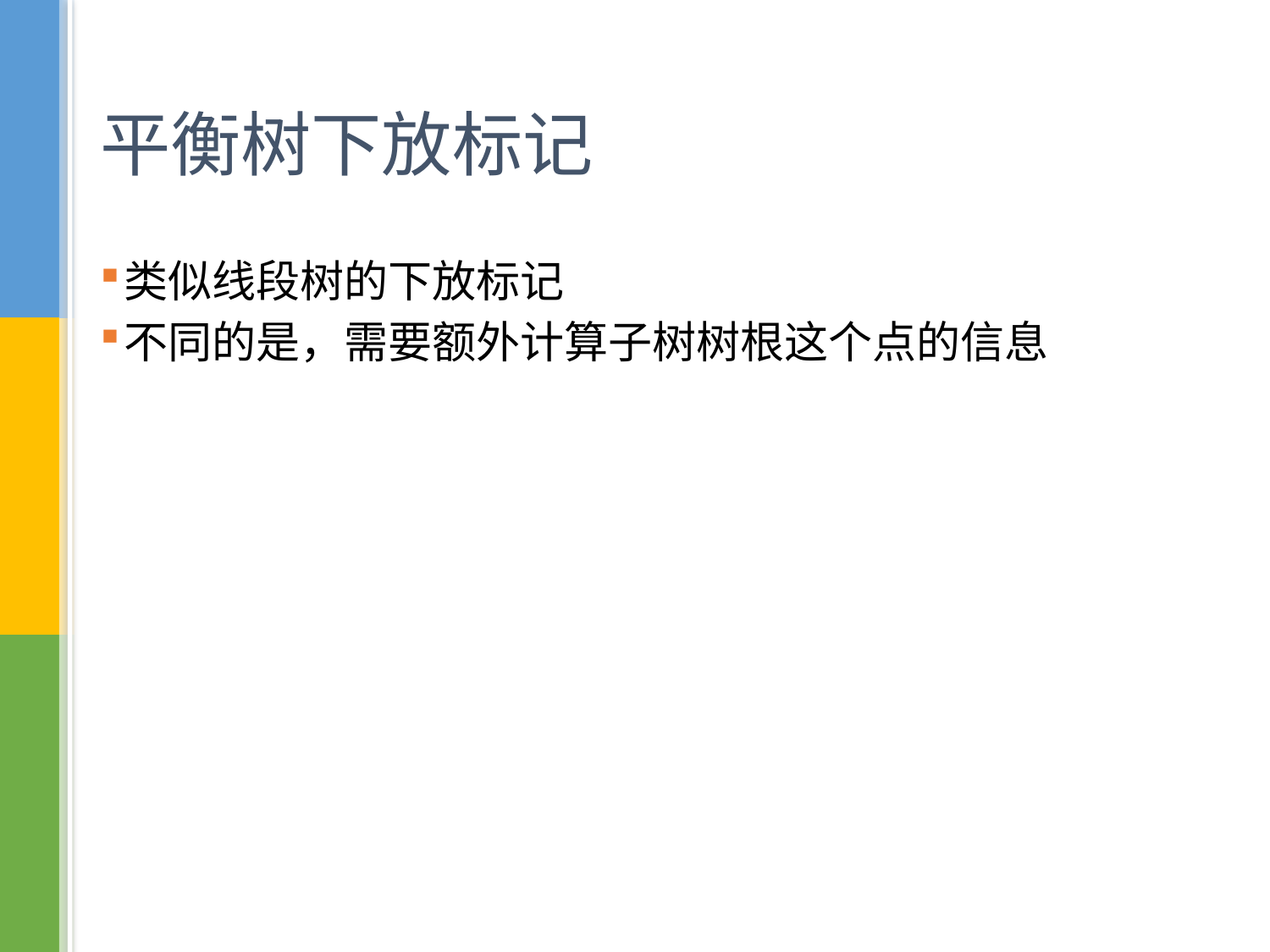

# 平衡树下放标记
类似线段树的下放标记
不同的是，需要额外计算子树树根这个点的信息